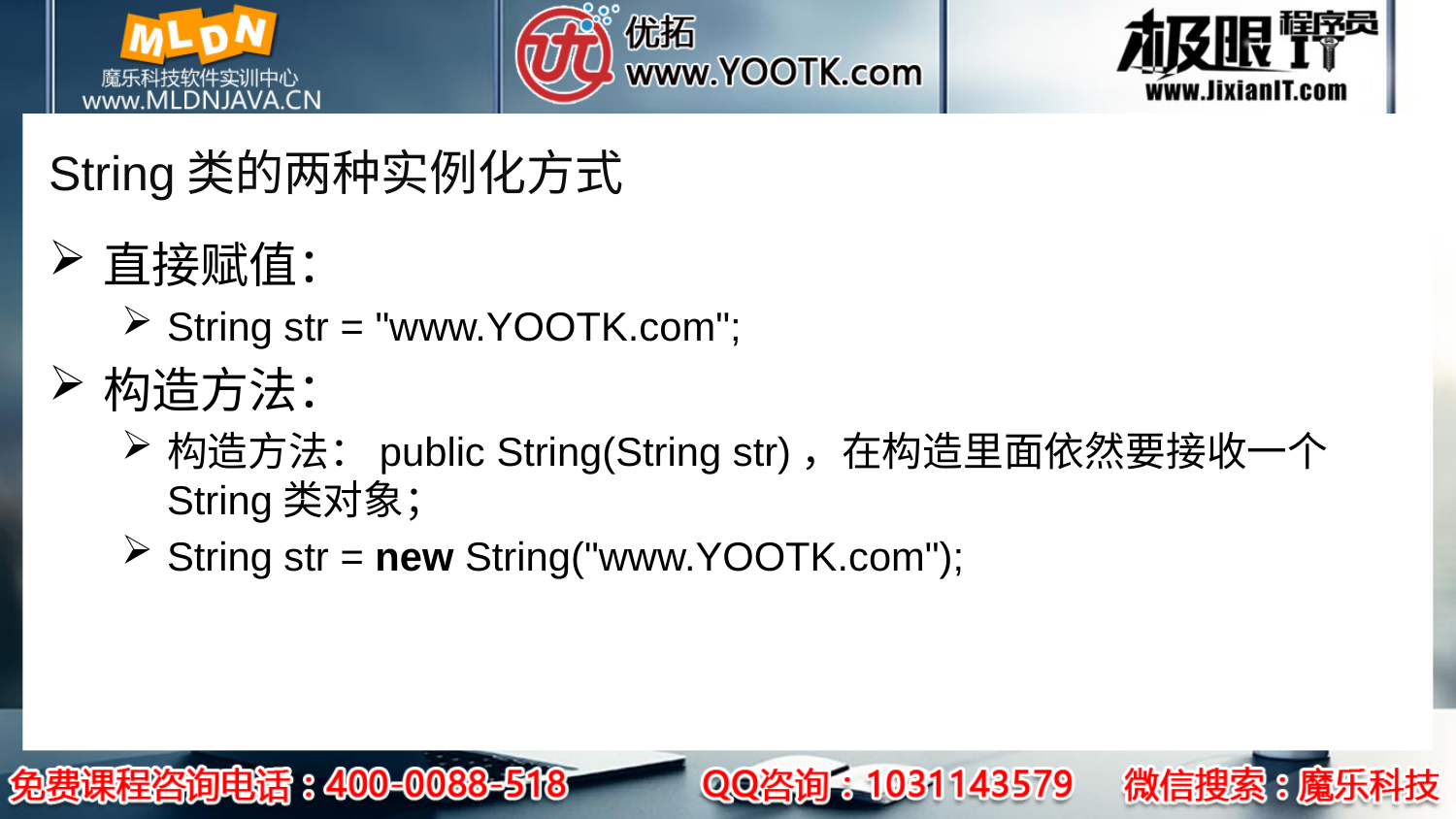

# String类的两种实例化方式
直接赋值：
String str = "www.YOOTK.com";
构造方法：
构造方法：public String(String str)，在构造里面依然要接收一个String类对象；
String str = new String("www.YOOTK.com");